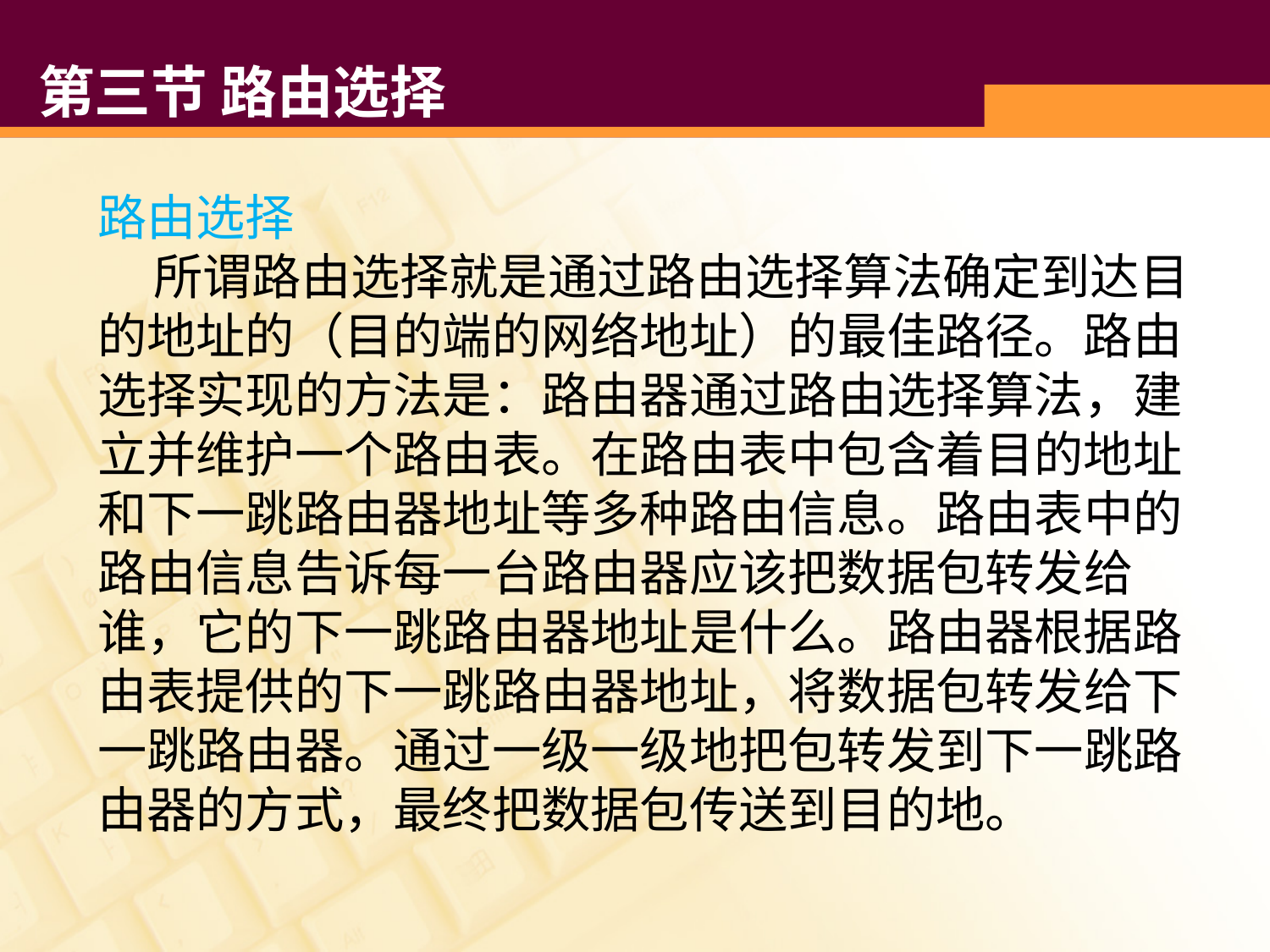

# 第三节 路由选择
路由选择
    所谓路由选择就是通过路由选择算法确定到达目的地址的（目的端的网络地址）的最佳路径。路由选择实现的方法是：路由器通过路由选择算法，建立并维护一个路由表。在路由表中包含着目的地址和下一跳路由器地址等多种路由信息。路由表中的路由信息告诉每一台路由器应该把数据包转发给谁，它的下一跳路由器地址是什么。路由器根据路由表提供的下一跳路由器地址，将数据包转发给下一跳路由器。通过一级一级地把包转发到下一跳路由器的方式，最终把数据包传送到目的地。